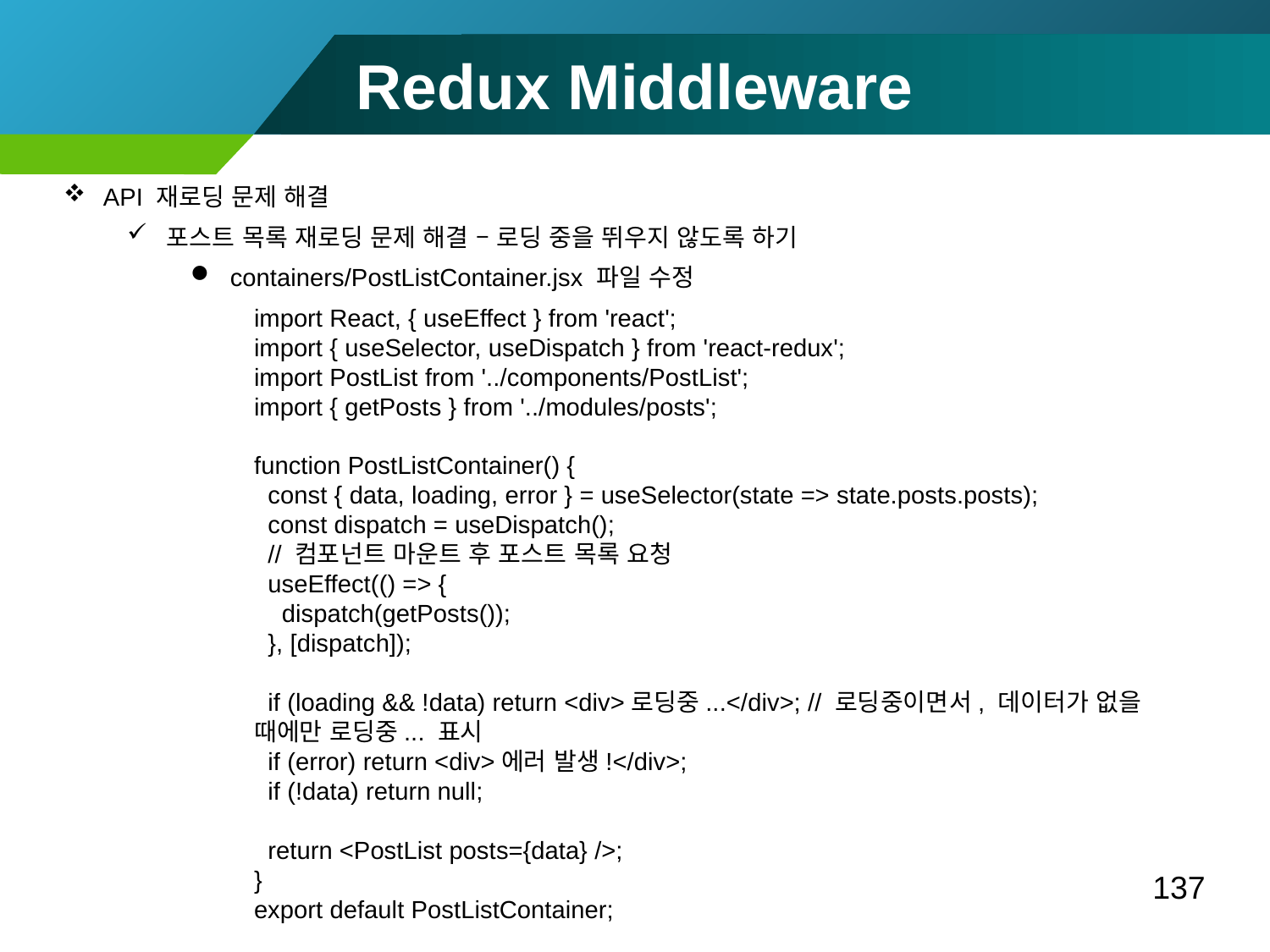

Redux Middleware
API 재로딩 문제 해결
포스트 목록 재로딩 문제 해결 – 로딩 중을 뛰우지 않도록 하기
containers/PostListContainer.jsx 파일 수정
import React, { useEffect } from 'react';
import { useSelector, useDispatch } from 'react-redux';
import PostList from '../components/PostList';
import { getPosts } from '../modules/posts';

function PostListContainer() {
  const { data, loading, error } = useSelector(state => state.posts.posts);
  const dispatch = useDispatch();
  // 컴포넌트 마운트 후 포스트 목록 요청
  useEffect(() => {
    dispatch(getPosts());
  }, [dispatch]);

  if (loading && !data) return <div>로딩중...</div>; // 로딩중이면서, 데이터가 없을 때에만 로딩중... 표시
  if (error) return <div>에러 발생!</div>;
  if (!data) return null;

  return <PostList posts={data} />;
}
export default PostListContainer;
137